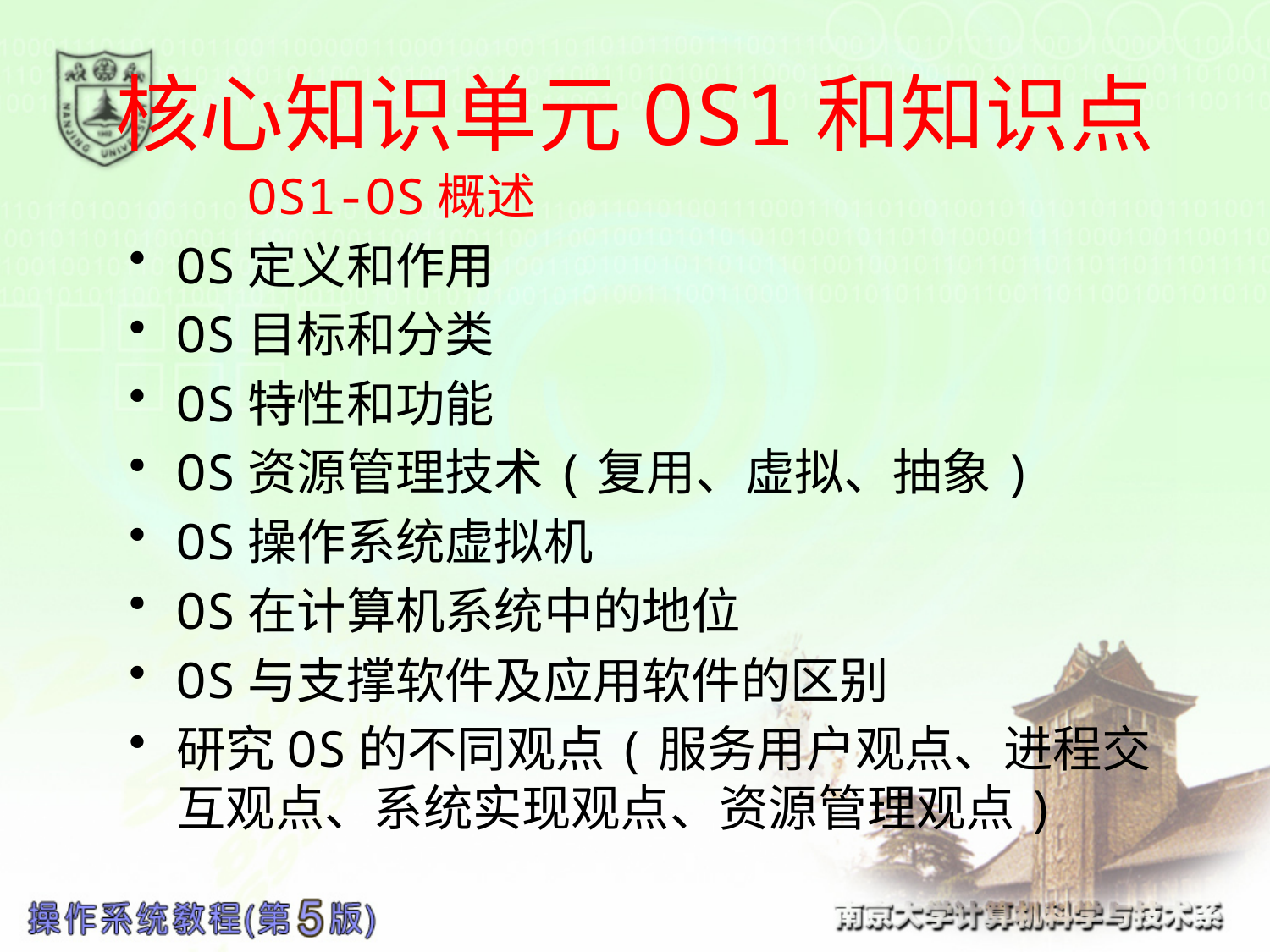

# 核心知识单元OS1和知识点
    OS1-OS概述
OS定义和作用
OS目标和分类
OS特性和功能
OS资源管理技术(复用、虚拟、抽象)
OS操作系统虚拟机
OS在计算机系统中的地位
OS与支撑软件及应用软件的区别
研究OS的不同观点(服务用户观点、进程交互观点、系统实现观点、资源管理观点)